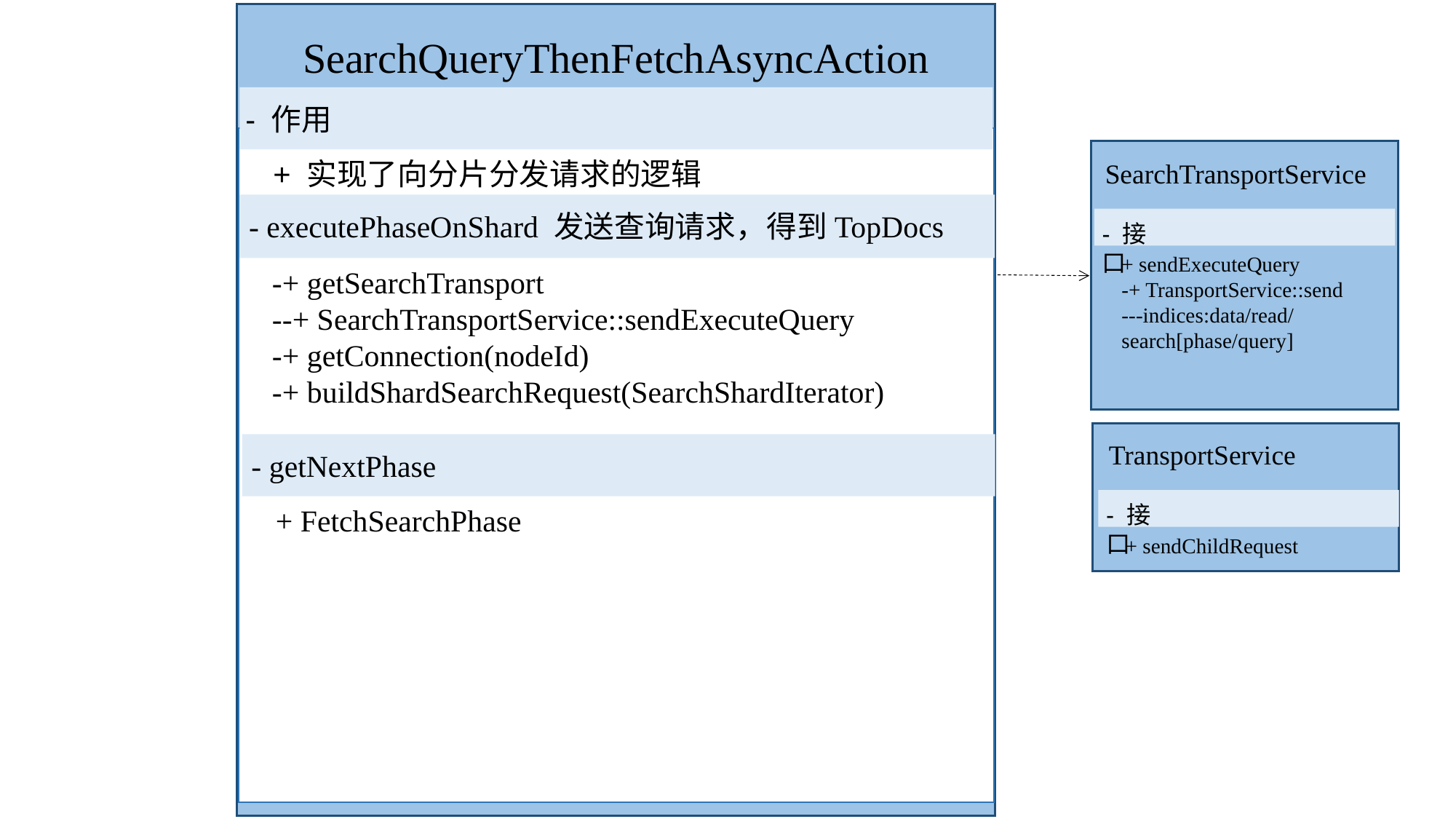

SearchQueryThenFetchAsyncAction

- 作用
+ 实现了向分片分发请求的逻辑

SearchTransportService

- 接口
+ sendExecuteQuery
-+ TransportService::send
---indices:data/read/search[phase/query]

- executePhaseOnShard 发送查询请求，得到TopDocs
-+ getSearchTransport
--+ SearchTransportService::sendExecuteQuery
-+ getConnection(nodeId)
-+ buildShardSearchRequest(SearchShardIterator)

TransportService

- 接口
+ sendChildRequest

- getNextPhase
+ FetchSearchPhase